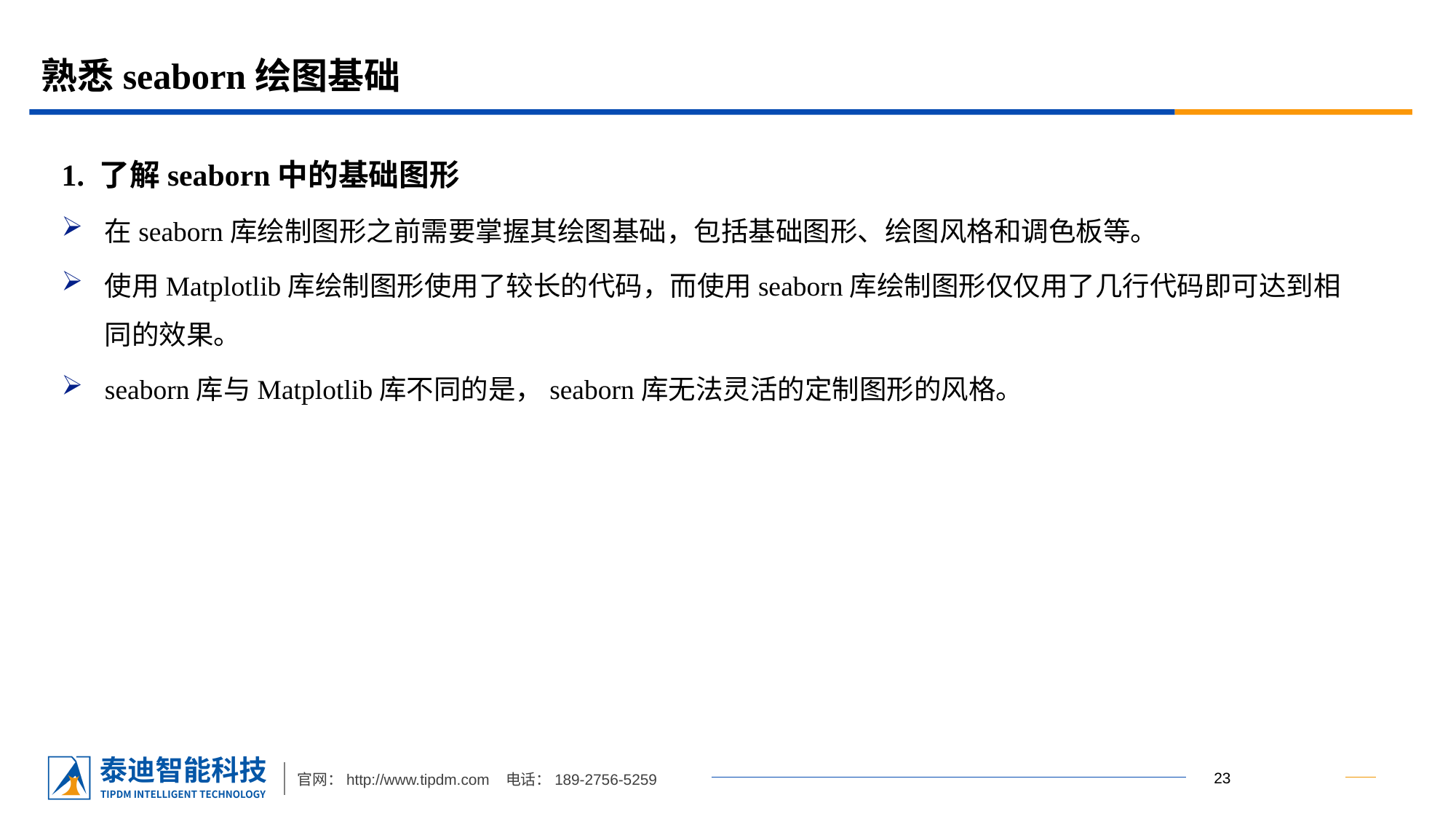

# 熟悉seaborn绘图基础
1. 了解seaborn中的基础图形
在seaborn库绘制图形之前需要掌握其绘图基础，包括基础图形、绘图风格和调色板等。
使用Matplotlib库绘制图形使用了较长的代码，而使用seaborn库绘制图形仅仅用了几行代码即可达到相同的效果。
seaborn库与Matplotlib库不同的是，seaborn库无法灵活的定制图形的风格。